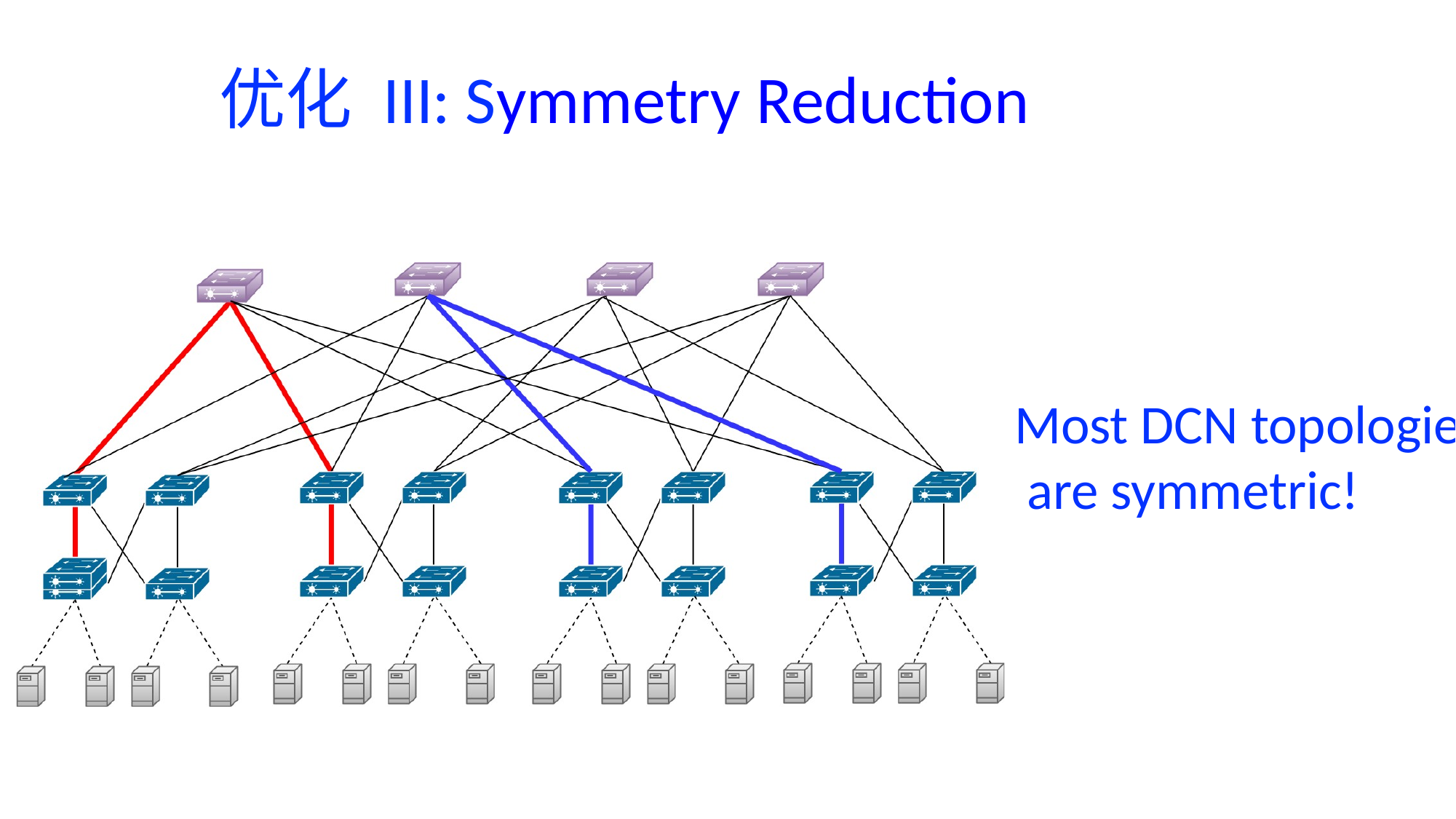

优化 III: Symmetry Reduction

Most DCN topologies  are symmetric!
•